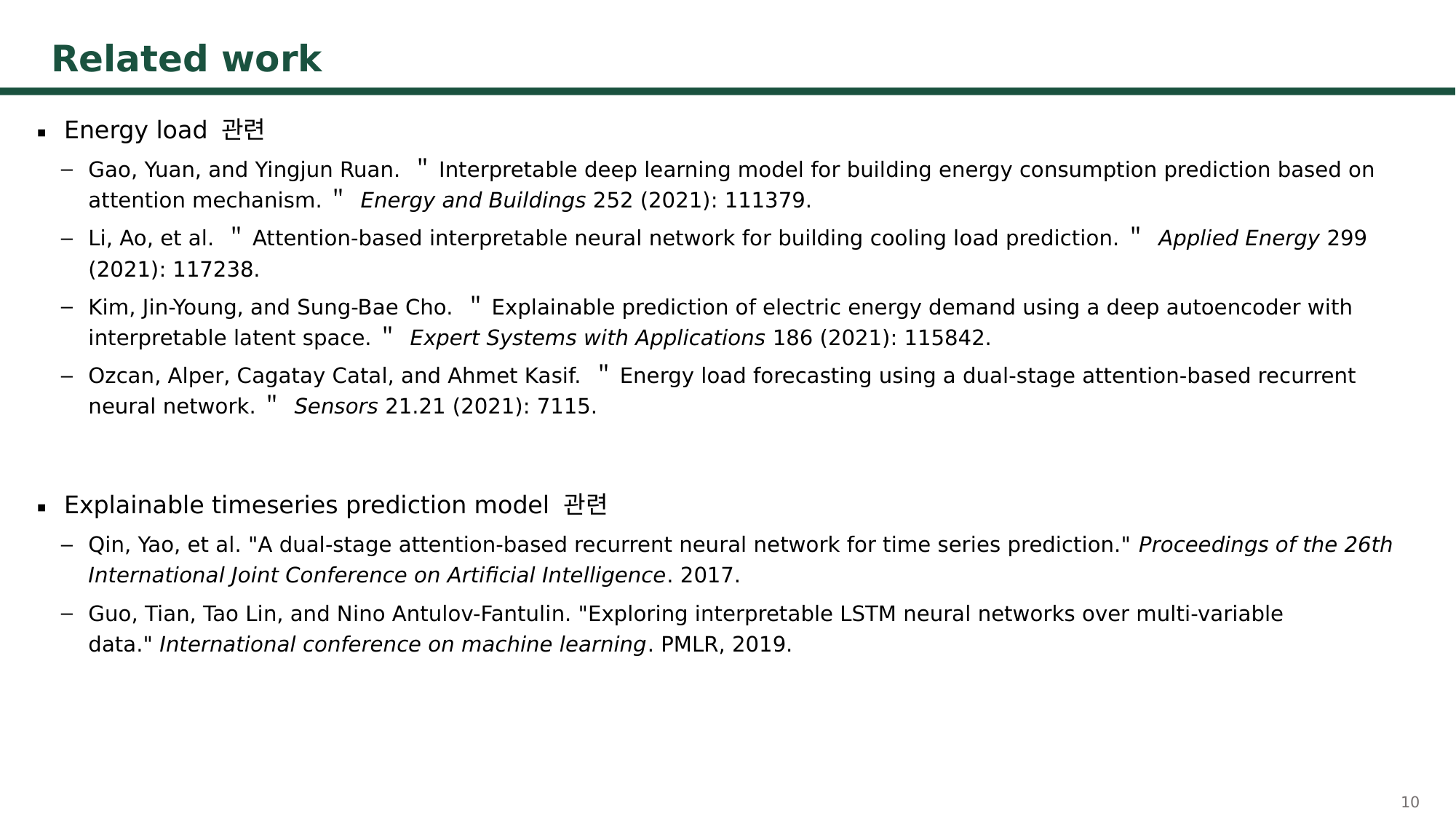

# Related work
Energy load 관련
Gao, Yuan, and Yingjun Ruan. ＂Interpretable deep learning model for building energy consumption prediction based on attention mechanism.＂ Energy and Buildings 252 (2021): 111379.
Li, Ao, et al. ＂Attention-based interpretable neural network for building cooling load prediction.＂ Applied Energy 299 (2021): 117238.
Kim, Jin-Young, and Sung-Bae Cho. ＂Explainable prediction of electric energy demand using a deep autoencoder with interpretable latent space.＂ Expert Systems with Applications 186 (2021): 115842.
Ozcan, Alper, Cagatay Catal, and Ahmet Kasif. ＂Energy load forecasting using a dual-stage attention-based recurrent neural network.＂ Sensors 21.21 (2021): 7115.

Explainable timeseries prediction model 관련
Qin, Yao, et al. "A dual-stage attention-based recurrent neural network for time series prediction." Proceedings of the 26th International Joint Conference on Artificial Intelligence. 2017.
Guo, Tian, Tao Lin, and Nino Antulov-Fantulin. "Exploring interpretable LSTM neural networks over multi-variable data." International conference on machine learning. PMLR, 2019.
10